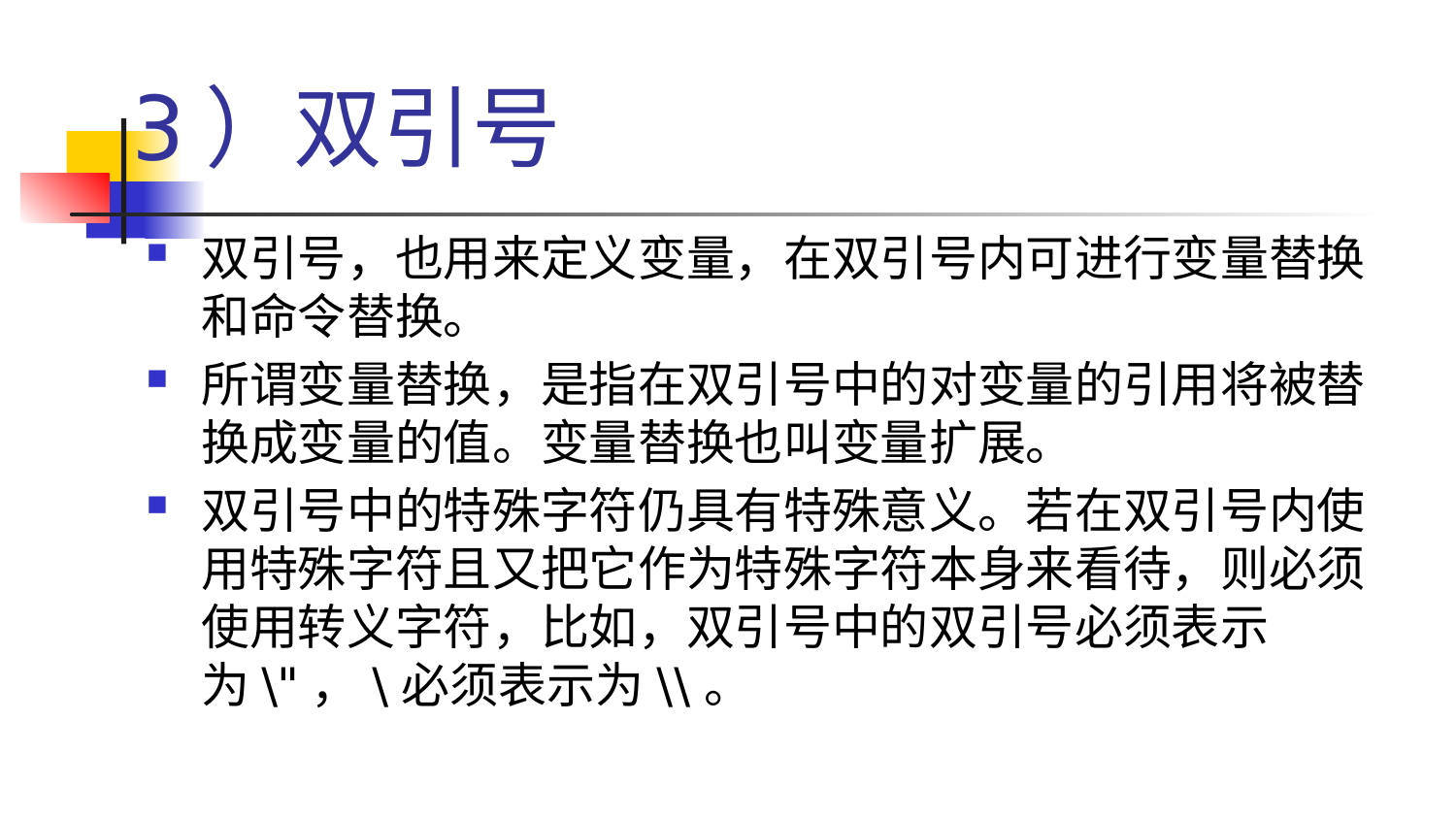

# 3）双引号
双引号，也用来定义变量，在双引号内可进行变量替换和命令替换。
所谓变量替换，是指在双引号中的对变量的引用将被替换成变量的值。变量替换也叫变量扩展。
双引号中的特殊字符仍具有特殊意义。若在双引号内使用特殊字符且又把它作为特殊字符本身来看待，则必须使用转义字符，比如，双引号中的双引号必须表示为\"，\必须表示为\\。